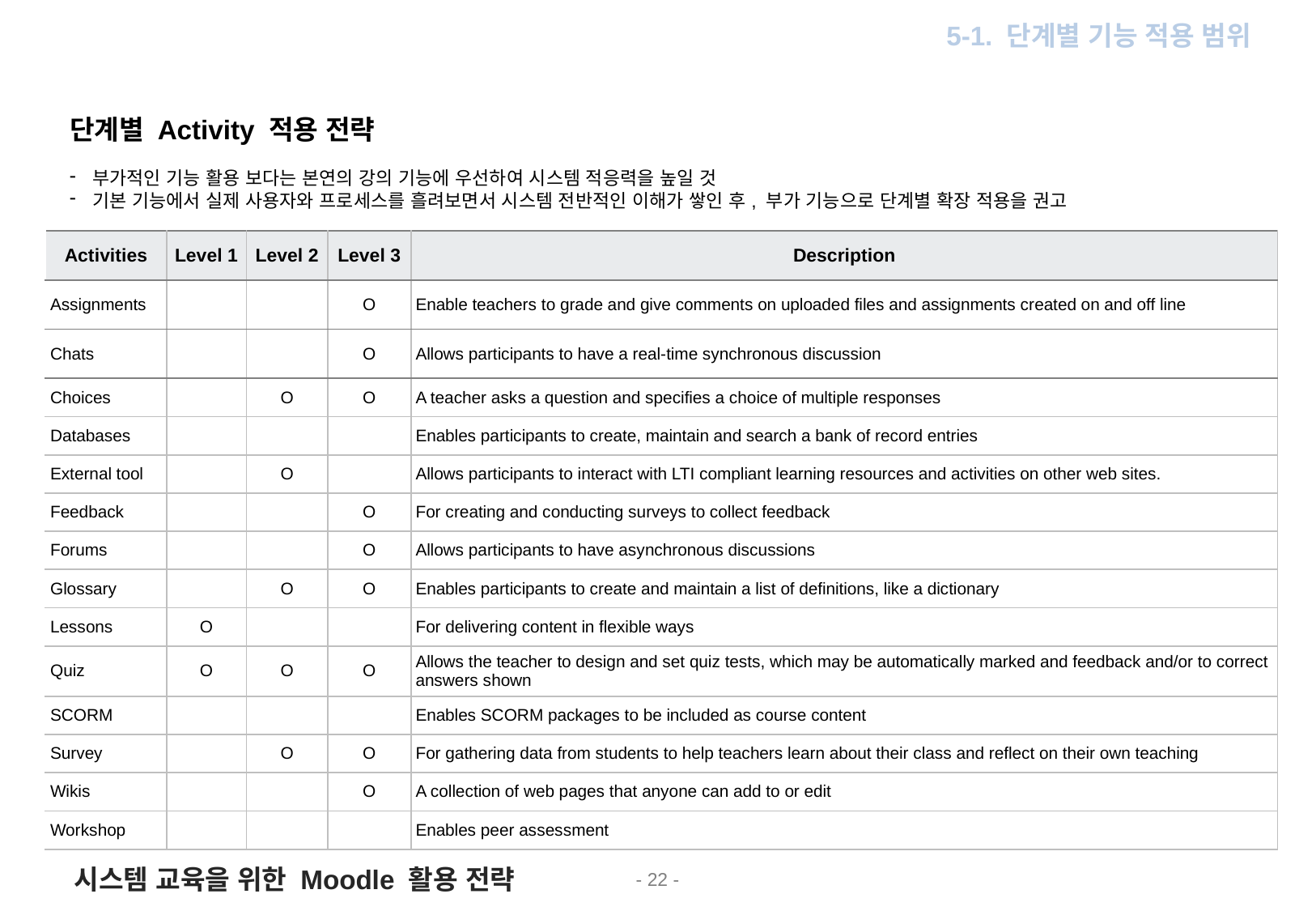

5. 권고안
5-1. 단계별 기능 적용 범위
단계별 Activity 적용 전략

부가적인 기능 활용 보다는 본연의 강의 기능에 우선하여 시스템 적응력을 높일 것
기본 기능에서 실제 사용자와 프로세스를 흘려보면서 시스템 전반적인 이해가 쌓인 후, 부가 기능으로 단계별 확장 적용을 권고
| Activities | Level 1 | Level 2 | Level 3 | Description |
| --- | --- | --- | --- | --- |
| Assignments |  |  | O | Enable teachers to grade and give comments on uploaded files and assignments created on and off line |
| Chats |  |  | O | Allows participants to have a real-time synchronous discussion |
| Choices |  | O | O | A teacher asks a question and specifies a choice of multiple responses |
| Databases |  |  |  | Enables participants to create, maintain and search a bank of record entries |
| External tool |  | O |  | Allows participants to interact with LTI compliant learning resources and activities on other web sites. |
| Feedback |  |  | O | For creating and conducting surveys to collect feedback |
| Forums |  |  | O | Allows participants to have asynchronous discussions |
| Glossary |  | O | O | Enables participants to create and maintain a list of definitions, like a dictionary |
| Lessons | O |  |  | For delivering content in flexible ways |
| Quiz | O | O | O | Allows the teacher to design and set quiz tests, which may be automatically marked and feedback and/or to correct answers shown |
| SCORM |  |  |  | Enables SCORM packages to be included as course content |
| Survey |  | O | O | For gathering data from students to help teachers learn about their class and reflect on their own teaching |
| Wikis |  |  | O | A collection of web pages that anyone can add to or edit |
| Workshop |  |  |  | Enables peer assessment |